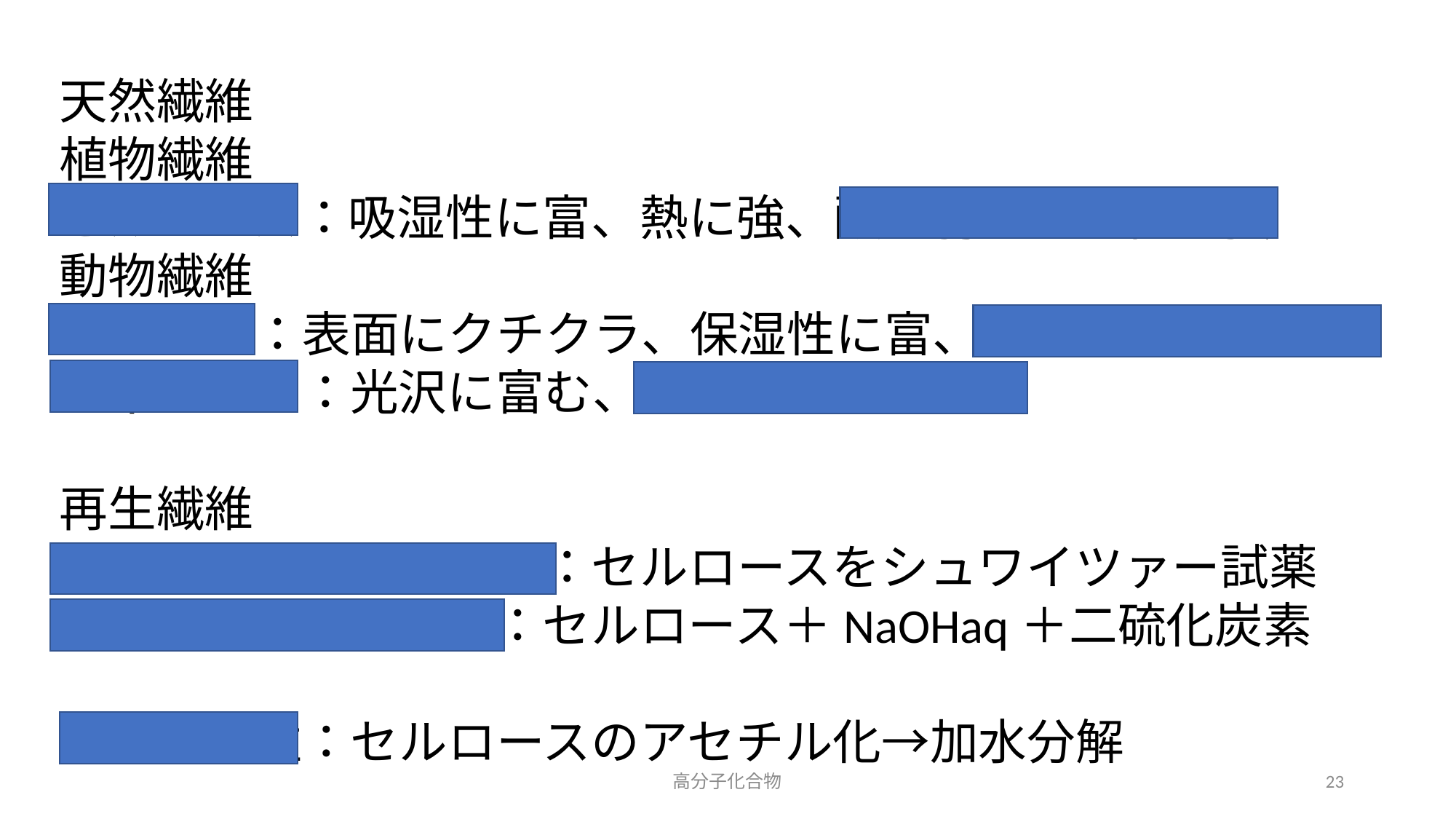

天然繊維
植物繊維
セルロース：吸湿性に富、熱に強、酸に弱、塩基性に強
動物繊維
ケラチン：表面にクチクラ、保湿性に富、酸に強、塩基に弱
フィブロン：光沢に富む、酸に強、塩基に弱

再生繊維
銅アンモニアレーヨン：セルロースをシュワイツァー試薬
ビスコースレーヨン：セルロース＋NaOHaq＋二硫化炭素

半合成繊維：セルロースのアセチル化→加水分解

高分子化合物
23